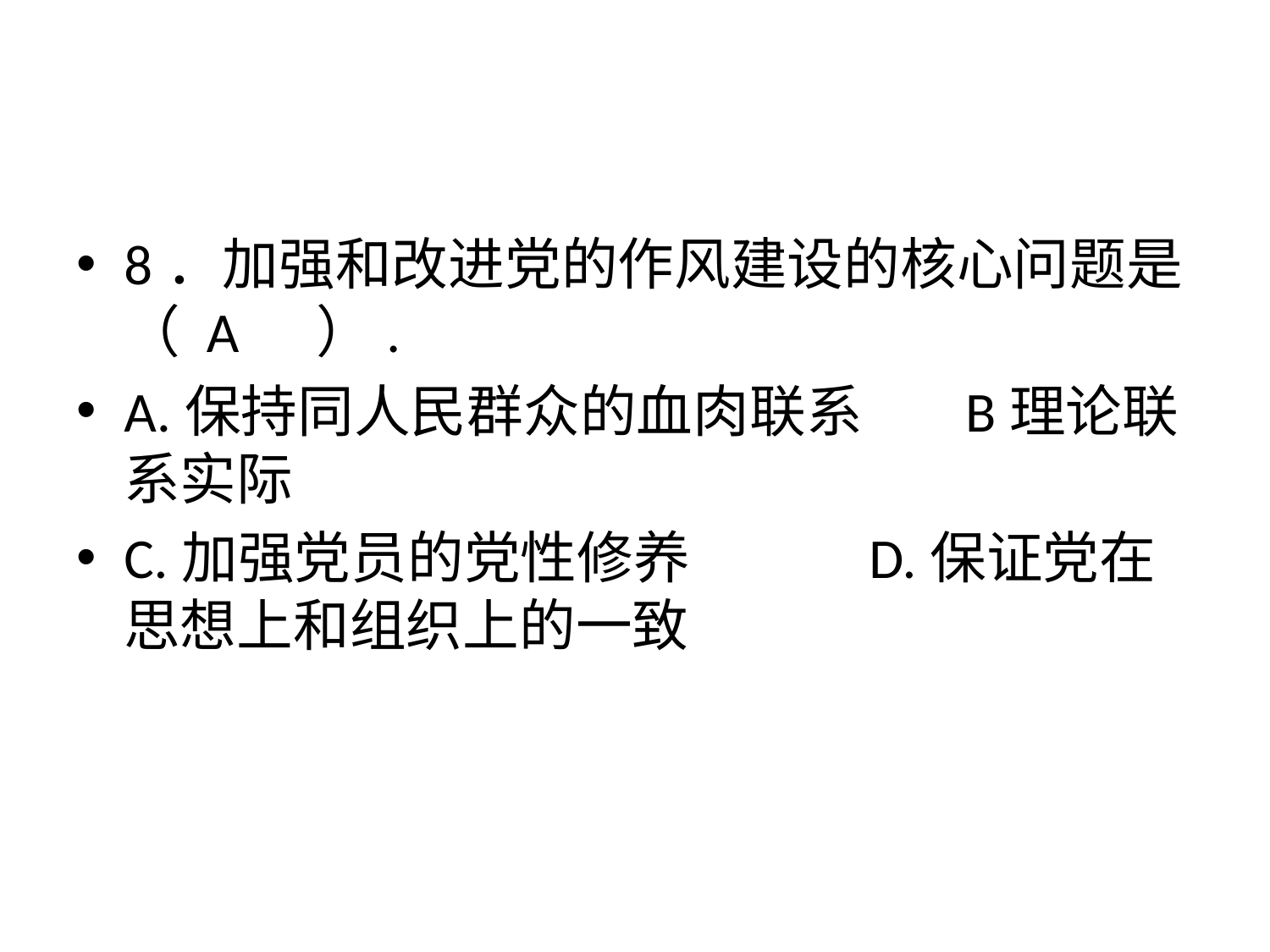

#
8．加强和改进党的作风建设的核心问题是（ A     ）.
A.保持同人民群众的血肉联系       B理论联系实际
C.加强党员的党性修养             D.保证党在思想上和组织上的一致